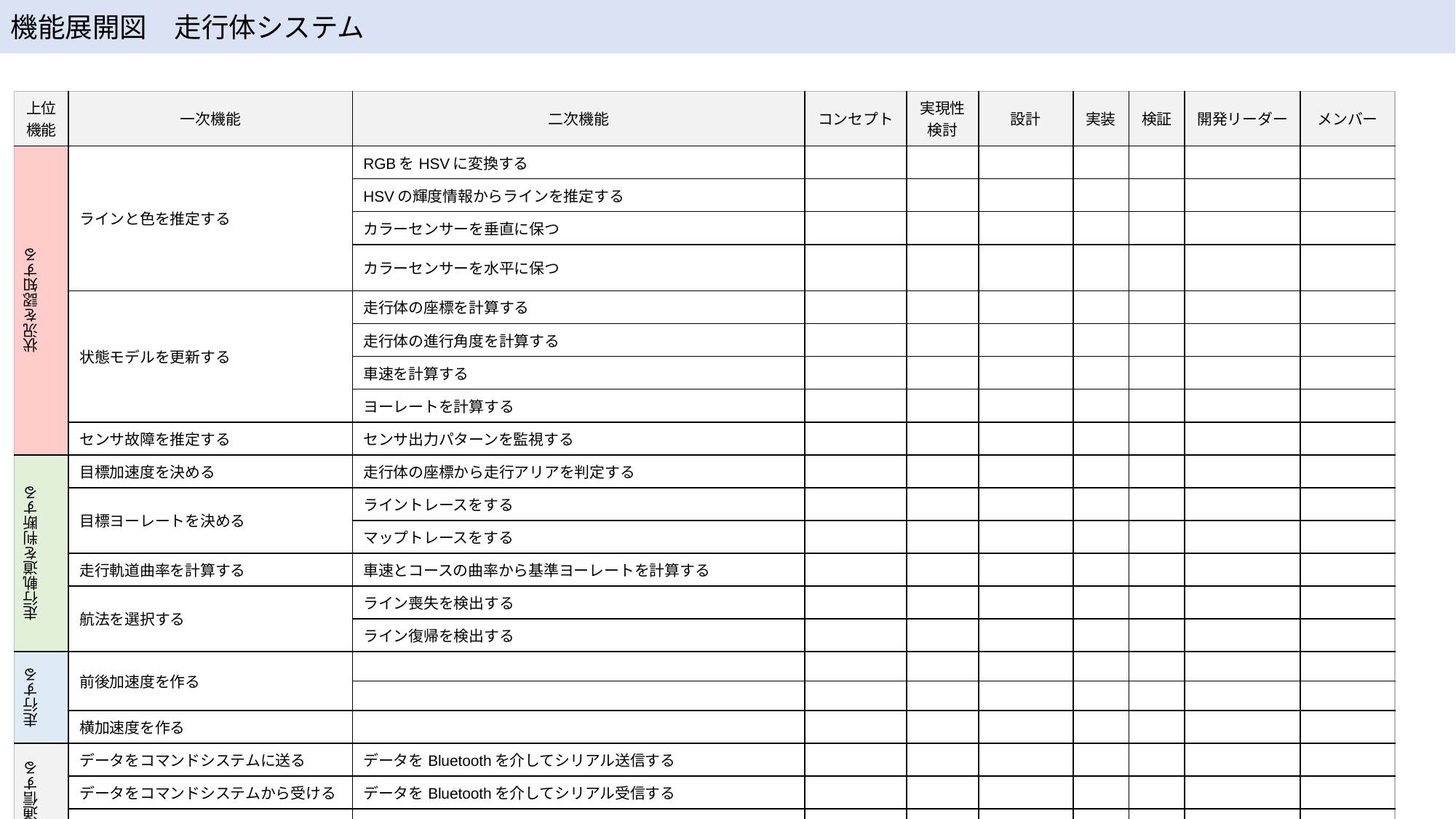

機能展開図　走行体システム
| 上位 機能 | 一次機能 | 二次機能 | コンセプト | 実現性 検討 | 設計 | 実装 | 検証 | 開発リーダー | メンバー |
| --- | --- | --- | --- | --- | --- | --- | --- | --- | --- |
| 状況を認知する | ラインと色を推定する | RGBをHSVに変換する |  |  |  |  |  |  |  |
|  |  | HSVの輝度情報からラインを推定する |  |  |  |  |  |  |  |
|  |  | カラーセンサーを垂直に保つ |  |  |  |  |  |  |  |
|  |  | カラーセンサーを水平に保つ |  |  |  |  |  |  |  |
|  | 状態モデルを更新する | 走行体の座標を計算する |  |  |  |  |  |  |  |
|  |  | 走行体の進行角度を計算する |  |  |  |  |  |  |  |
|  |  | 車速を計算する |  |  |  |  |  |  |  |
|  |  | ヨーレートを計算する |  |  |  |  |  |  |  |
|  | センサ故障を推定する | センサ出力パターンを監視する |  |  |  |  |  |  |  |
| 走行軌道を判断する | 目標加速度を決める | 走行体の座標から走行アリアを判定する |  |  |  |  |  |  |  |
|  | 目標ヨーレートを決める | ライントレースをする |  |  |  |  |  |  |  |
|  |  | マップトレースをする |  |  |  |  |  |  |  |
|  | 走行軌道曲率を計算する | 車速とコースの曲率から基準ヨーレートを計算する |  |  |  |  |  |  |  |
|  | 航法を選択する | ライン喪失を検出する |  |  |  |  |  |  |  |
|  |  | ライン復帰を検出する |  |  |  |  |  |  |  |
| 走行する | 前後加速度を作る |  |  |  |  |  |  |  |  |
|  |  |  |  |  |  |  |  |  |  |
|  | 横加速度を作る |  |  |  |  |  |  |  |  |
| 通信する | データをコマンドシステムに送る | データをBluetoothを介してシリアル送信する |  |  |  |  |  |  |  |
|  | データをコマンドシステムから受ける | データをBluetoothを介してシリアル受信する |  |  |  |  |  |  |  |
|  |  |  |  |  |  |  |  |  |  |